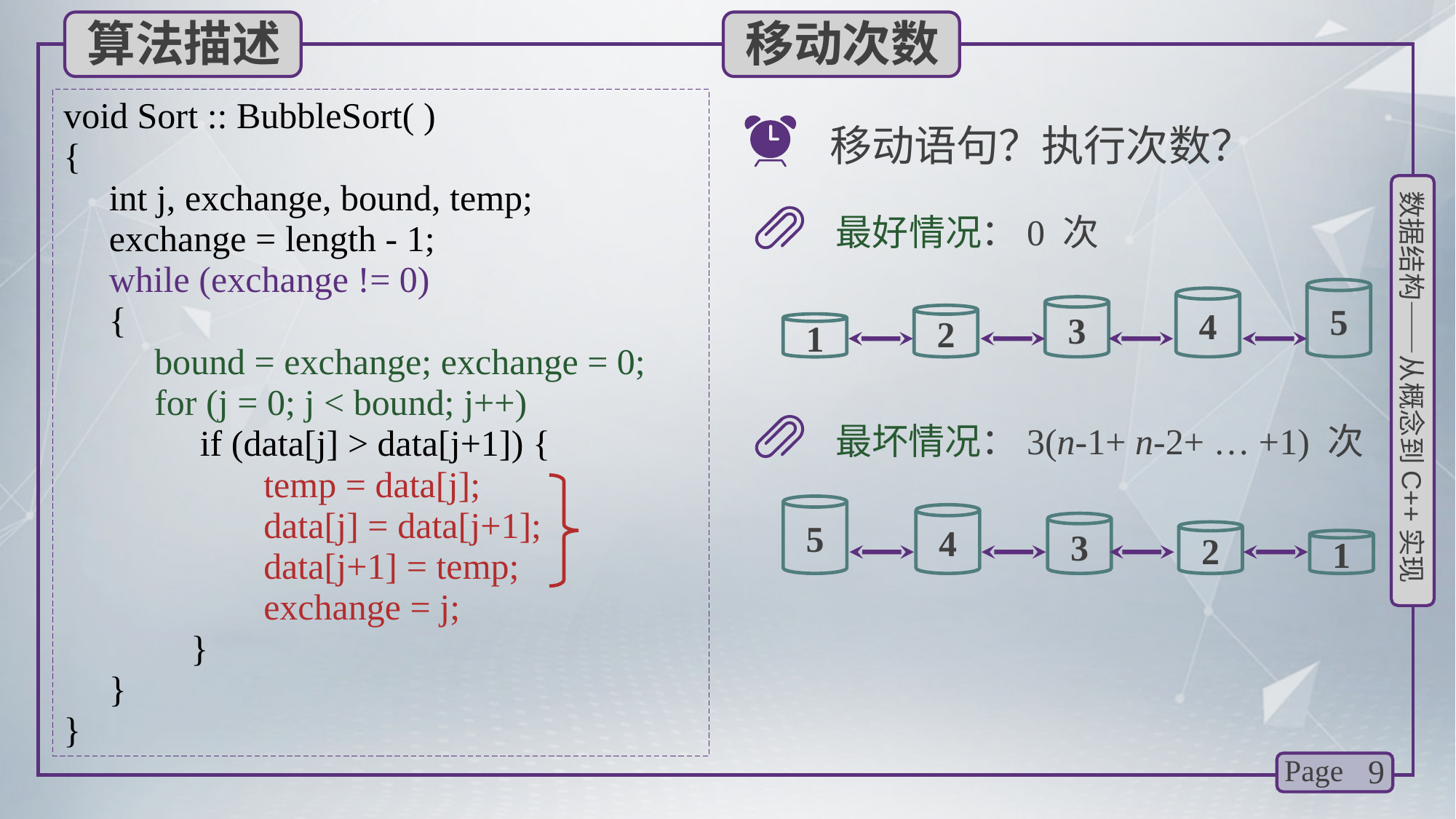

算法描述

移动次数

void Sort :: BubbleSort( )
{
     int j, exchange, bound, temp;
     exchange = length - 1;
     while (exchange != 0)
     {
          bound = exchange; exchange = 0;
          for (j = 0; j < bound; j++)
               if (data[j] > data[j+1]) {
	          temp = data[j];
                      data[j] = data[j+1];
                      data[j+1] = temp;
	          exchange = j;
	  }
     }
}
移动语句？执行次数？

最好情况：0 次

5
4
3
2
1

最坏情况：3(n-1+ n-2+ … +1) 次

5
4
3
2
1